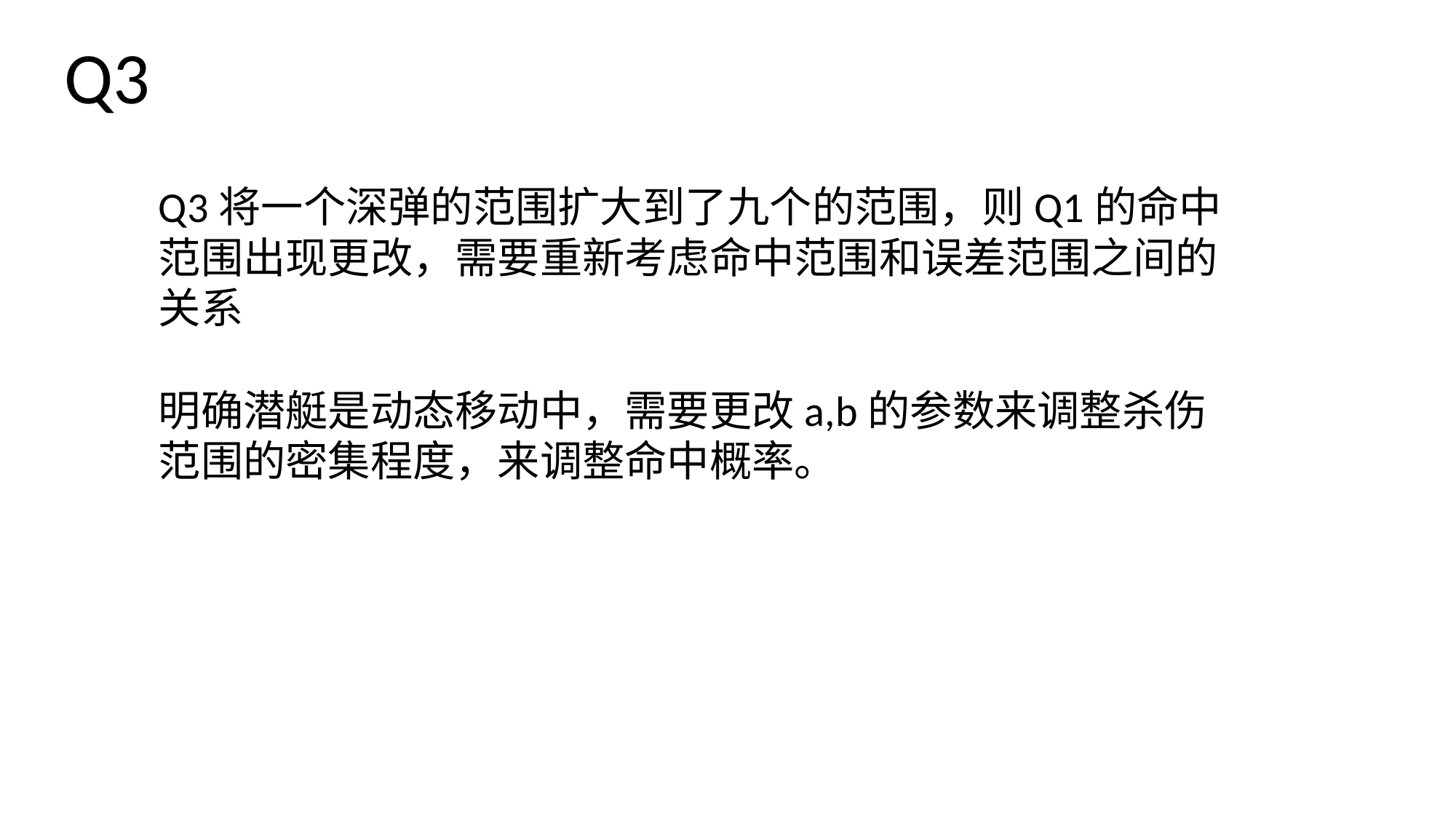

Q3
Q3将一个深弹的范围扩大到了九个的范围，则Q1的命中范围出现更改，需要重新考虑命中范围和误差范围之间的关系

明确潜艇是动态移动中，需要更改a,b的参数来调整杀伤范围的密集程度，来调整命中概率。